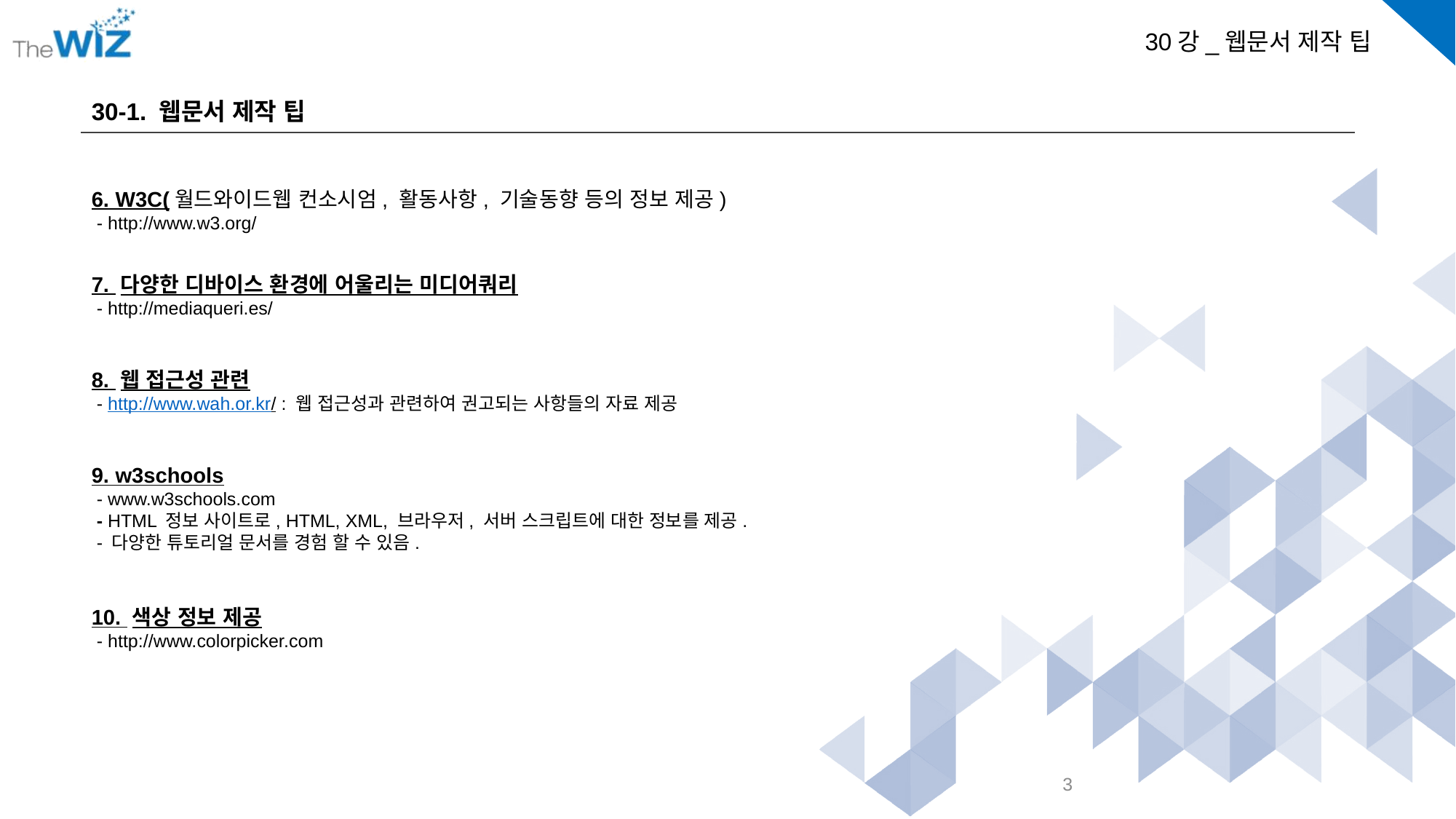

30-1. 웹문서 제작 팁
6. W3C(월드와이드웹 컨소시엄, 활동사항, 기술동향 등의 정보 제공)
 - http://www.w3.org/
7. 다양한 디바이스 환경에 어울리는 미디어쿼리
 - http://mediaqueri.es/
8. 웹 접근성 관련
 - http://www.wah.or.kr/ : 웹 접근성과 관련하여 권고되는 사항들의 자료 제공
9. w3schools
 - www.w3schools.com
 - HTML 정보 사이트로, HTML, XML, 브라우저, 서버 스크립트에 대한 정보를 제공.
 - 다양한 튜토리얼 문서를 경험 할 수 있음.
10. 색상 정보 제공
 - http://www.colorpicker.com
3